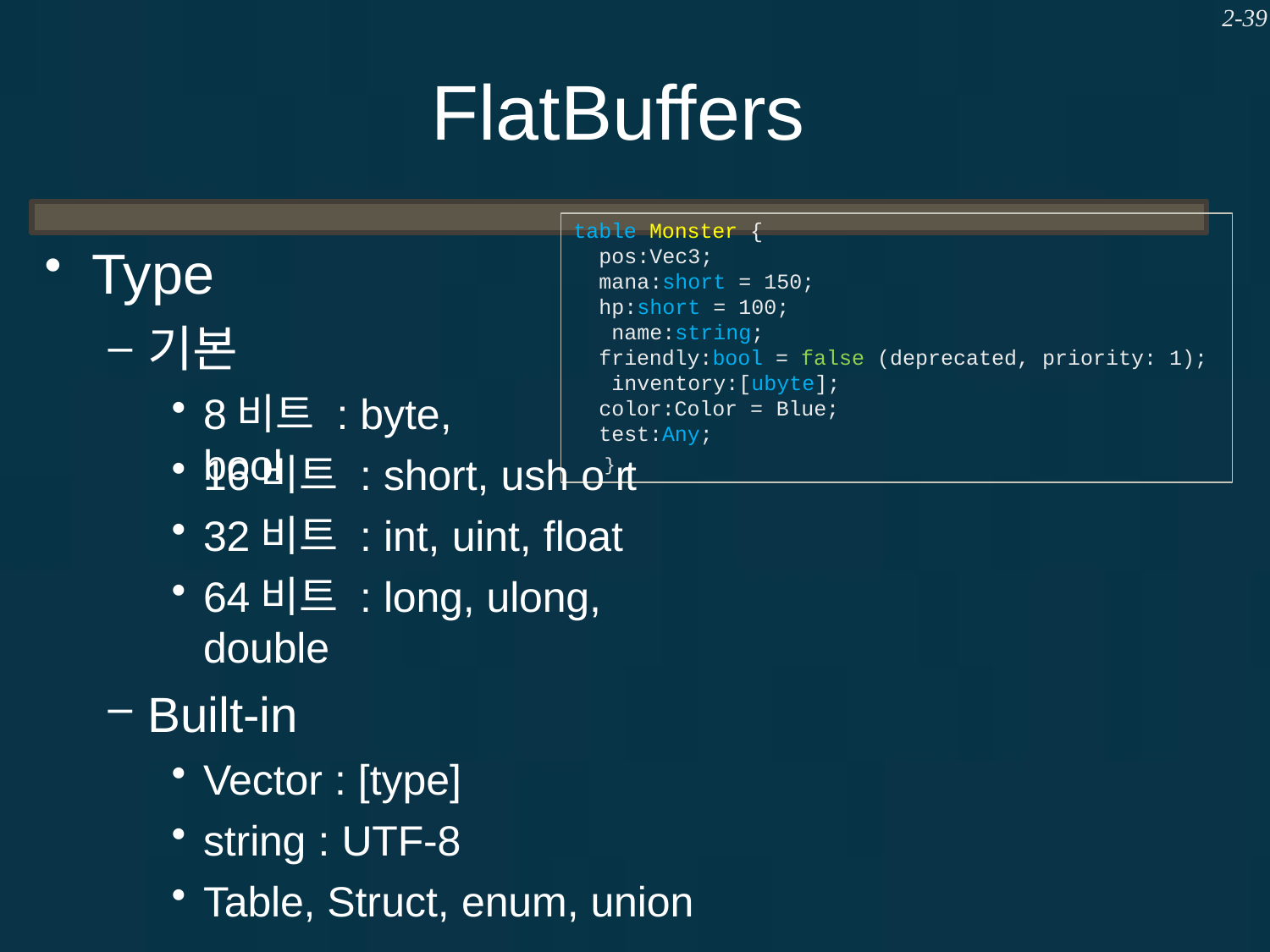

2-39
# FlatBuffers

table Monster {
Type
기본
8비트 : byte, bool
pos:Vec3;  mana:short = 150;
hp:short = 100;  name:string;
friendly:bool = false (deprecated, priority: 1);  inventory:[ubyte];
color:Color = Blue;
test:Any;
16비트 : short, ush o}rt
32비트 : int, uint, float
64비트 : long, ulong, double
Built-in
Vector : [type]
string : UTF-8
Table, Struct, enum, union